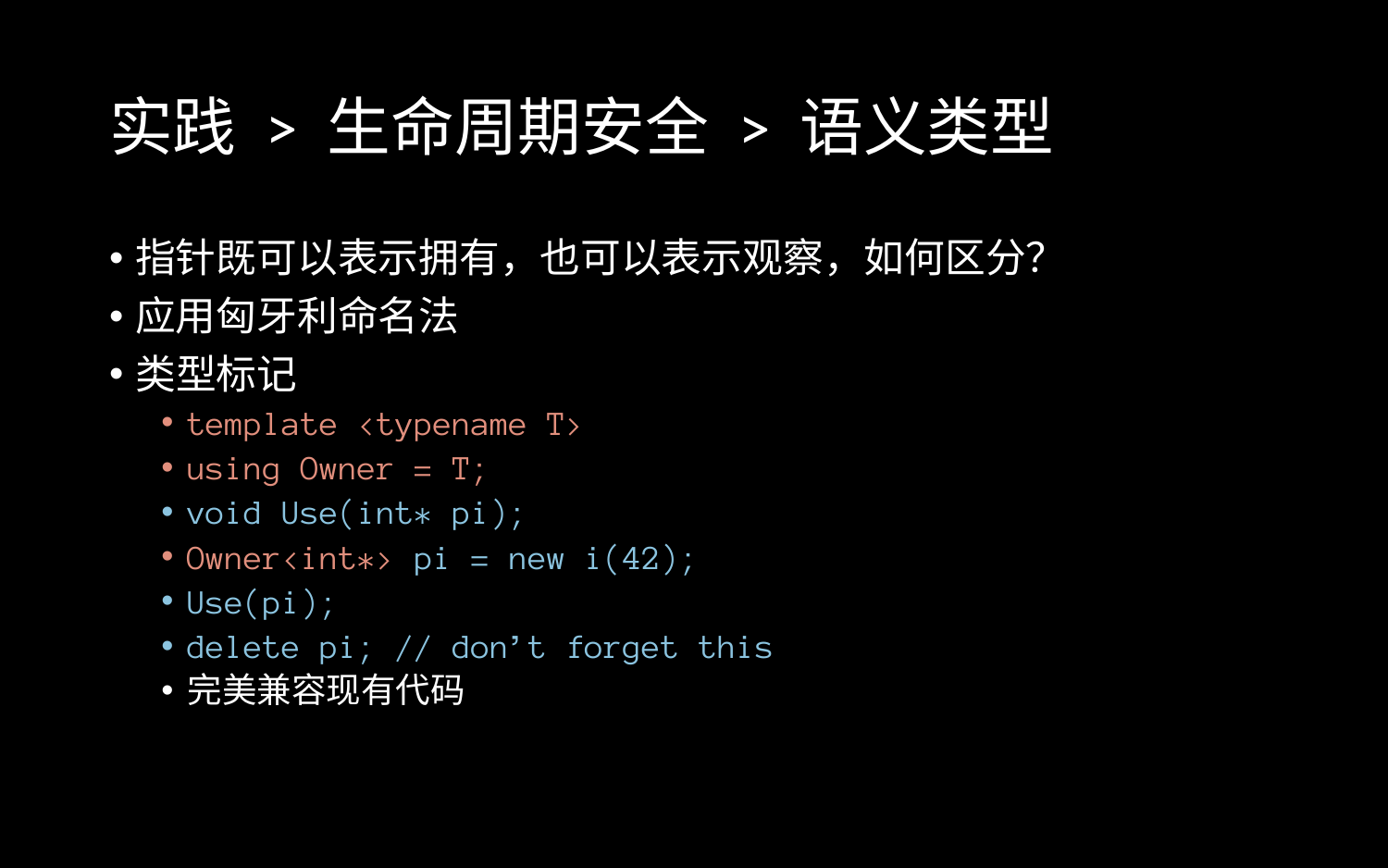

# 实践 > 生命周期安全 > 语义类型
指针既可以表示拥有，也可以表示观察，如何区分？
应用匈牙利命名法
类型标记
template <typename T>
using Owner = T;
void Use(int* pi);
Owner<int*> pi = new i(42);
Use(pi);
delete pi; // don’t forget this
完美兼容现有代码